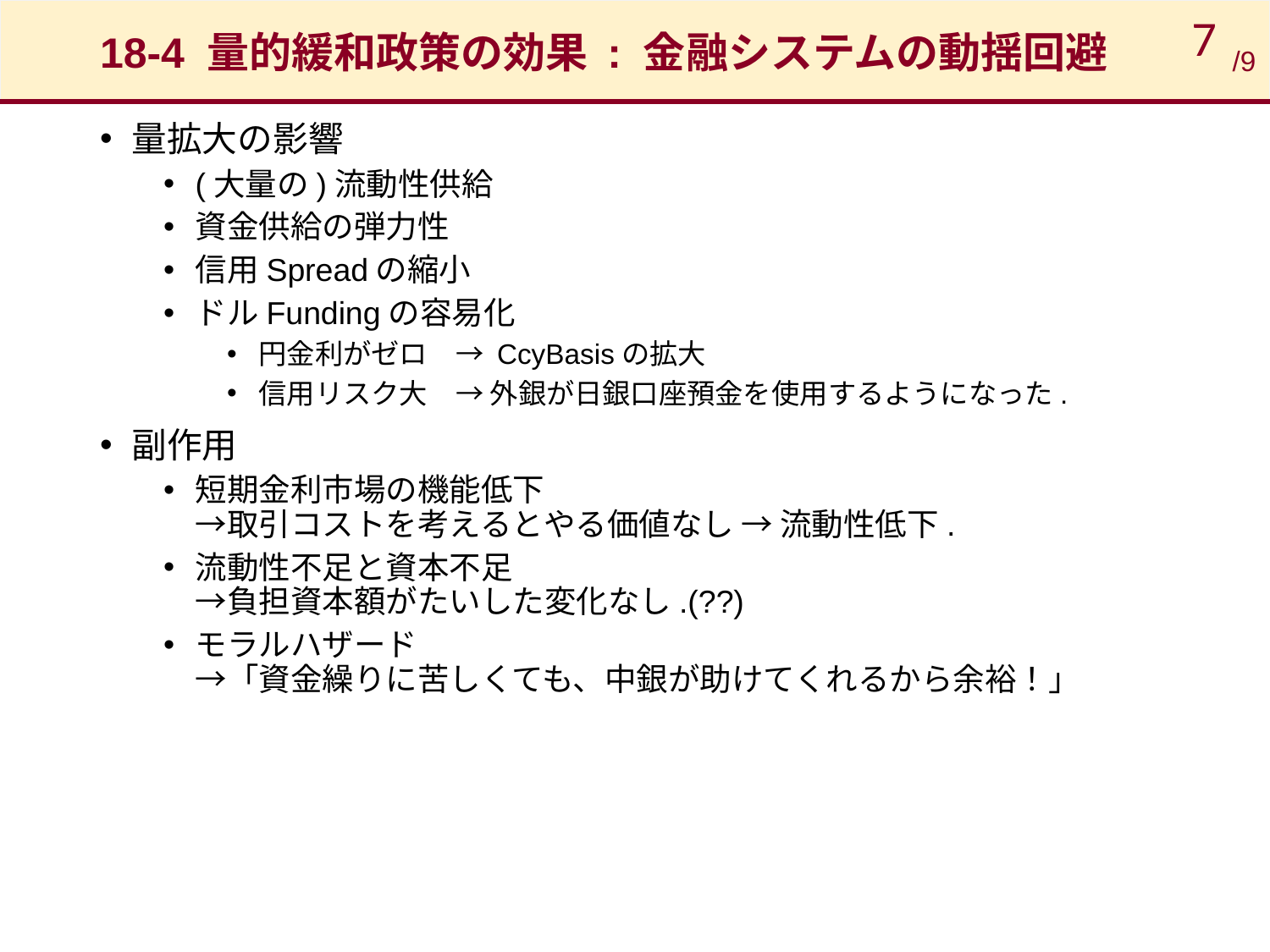

# 18-4 量的緩和政策の効果 : 金融システムの動揺回避
7
/9
量拡大の影響
(大量の)流動性供給
資金供給の弾力性
信用Spreadの縮小
ドルFundingの容易化
円金利がゼロ　→ CcyBasisの拡大
信用リスク大　→ 外銀が日銀口座預金を使用するようになった.
副作用
短期金利市場の機能低下
→取引コストを考えるとやる価値なし → 流動性低下.
流動性不足と資本不足
→負担資本額がたいした変化なし.(??)
モラルハザード
→「資金繰りに苦しくても、中銀が助けてくれるから余裕！」